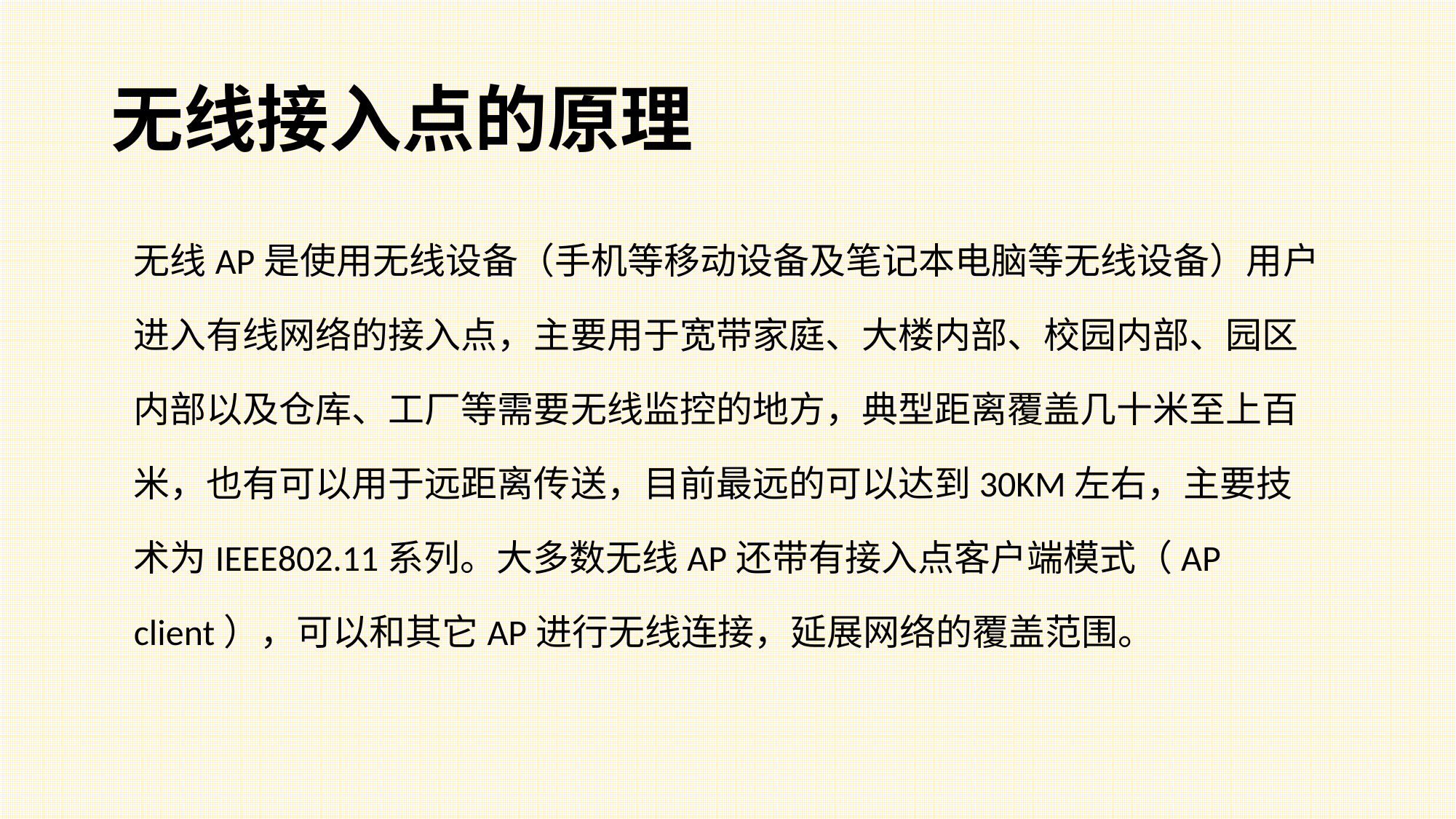

# 无线接入点的原理
无线AP是使用无线设备（手机等移动设备及笔记本电脑等无线设备）用户进入有线网络的接入点，主要用于宽带家庭、大楼内部、校园内部、园区内部以及仓库、工厂等需要无线监控的地方，典型距离覆盖几十米至上百米，也有可以用于远距离传送，目前最远的可以达到30KM左右，主要技术为IEEE802.11系列。大多数无线AP还带有接入点客户端模式（AP client），可以和其它AP进行无线连接，延展网络的覆盖范围。